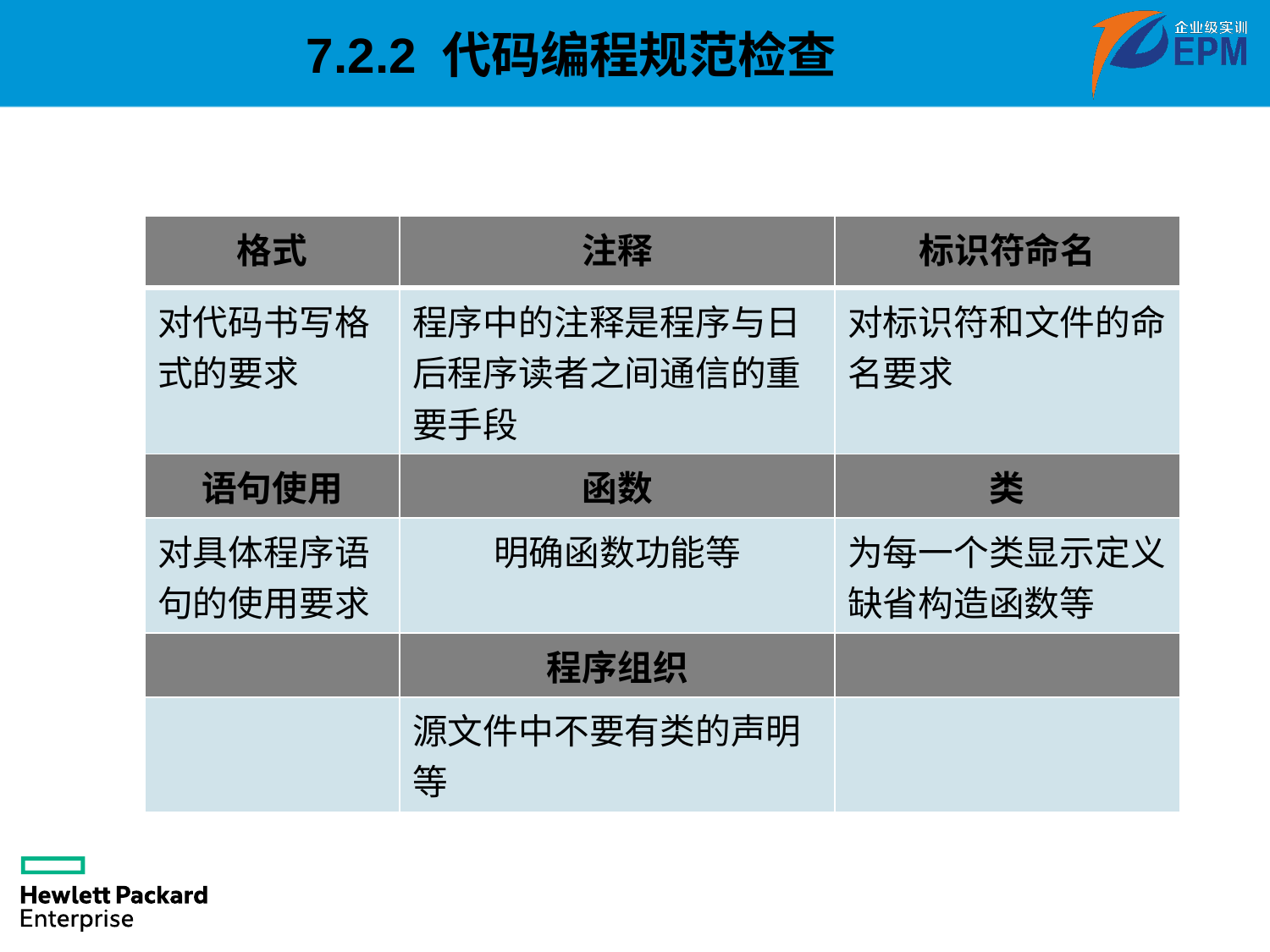

7.2.2 代码编程规范检查
| 格式 | 注释 | 标识符命名 |
| --- | --- | --- |
| 对代码书写格式的要求 | 程序中的注释是程序与日后程序读者之间通信的重要手段 | 对标识符和文件的命名要求 |
| 语句使用 | 函数 | 类 |
| 对具体程序语句的使用要求 | 明确函数功能等 | 为每一个类显示定义缺省构造函数等 |
|  | 程序组织 |  |
|  | 源文件中不要有类的声明等 |  |